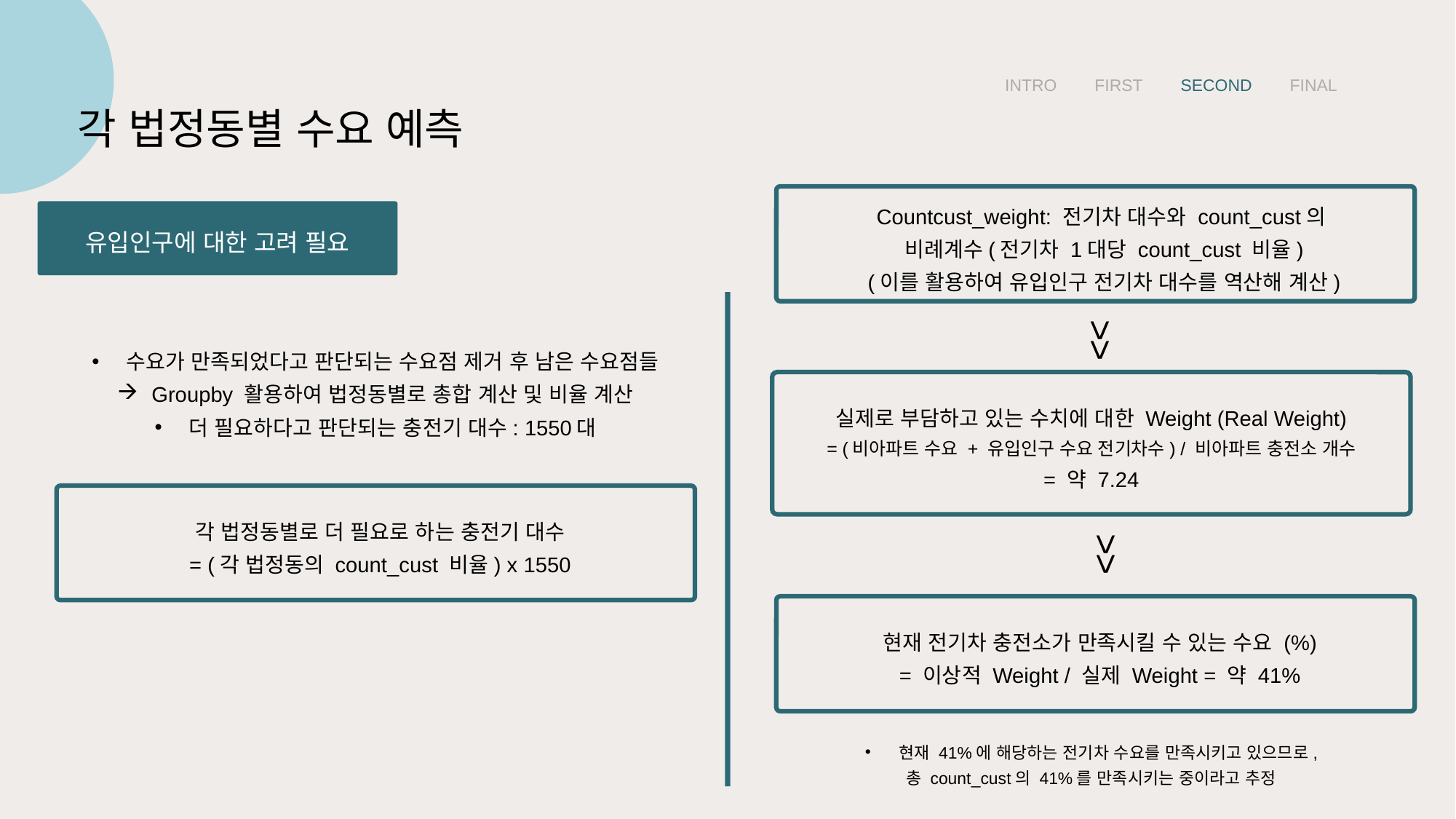

INTRO        FIRST        SECOND        FINAL
각 법정동별 수요 예측

Countcust_weight: 전기차 대수와 count_cust의
비례계수(전기차 1대당 count_cust 비율)
(이를 활용하여 유입인구 전기차 대수를 역산해 계산)

유입인구에 대한 고려 필요

>>
수요가 만족되었다고 판단되는 수요점 제거 후 남은 수요점들
Groupby 활용하여 법정동별로 총합 계산 및 비율 계산
더 필요하다고 판단되는 충전기 대수: 1550대

실제로 부담하고 있는 수치에 대한 Weight (Real Weight)
= (비아파트 수요 + 유입인구 수요 전기차수) / 비아파트 충전소 개수
= 약 7.24

각 법정동별로 더 필요로 하는 충전기 대수
= (각 법정동의 count_cust 비율) x 1550
>>

현재 전기차 충전소가 만족시킬 수 있는 수요 (%)
= 이상적 Weight / 실제 Weight = 약 41%
현재 41%에 해당하는 전기차 수요를 만족시키고 있으므로,
총 count_cust의 41%를 만족시키는 중이라고 추정